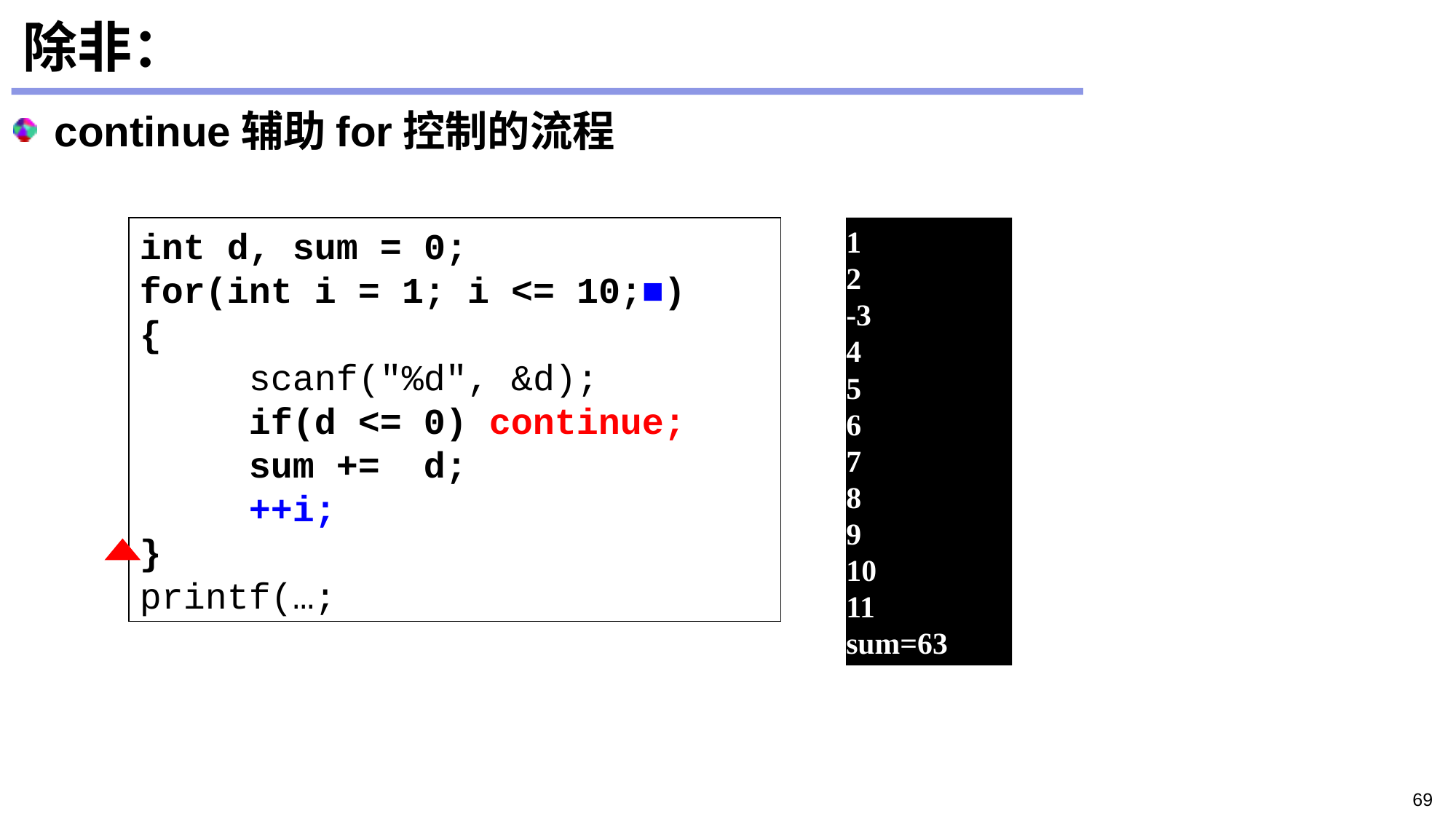

# 除非：
continue辅助for控制的流程

int d, sum = 0;
for(int i = 1; i <= 10;■)
{
	scanf("%d", &d);
	if(d <= 0) continue;
	sum +=  d;
	++i;
}
printf(…;
1
2
-3
4
5
6
7
8
9
10
11
sum=63

69